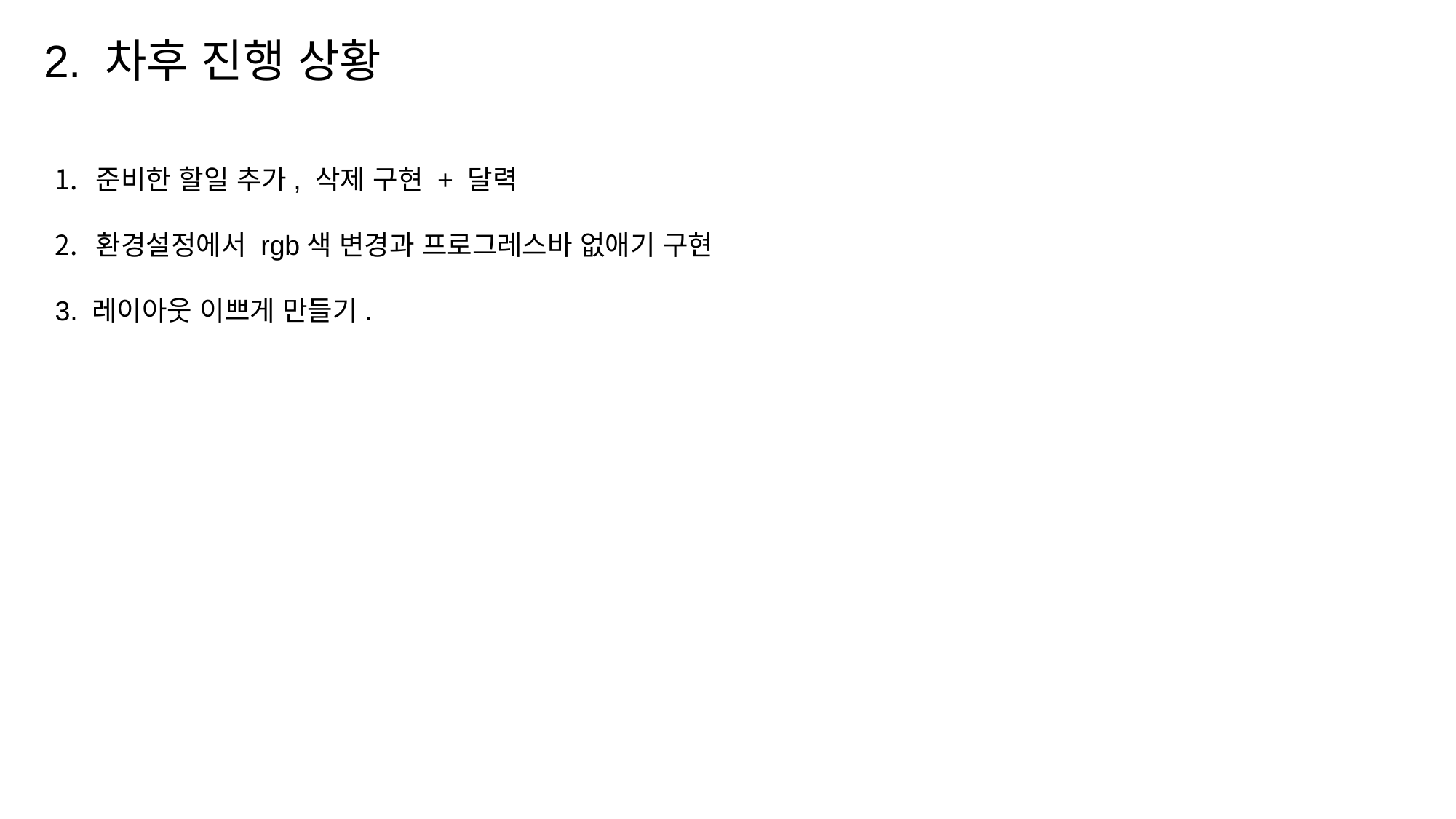

2. 차후 진행 상황
준비한 할일 추가, 삭제 구현 + 달력

환경설정에서 rgb색 변경과 프로그레스바 없애기 구현

3. 레이아웃 이쁘게 만들기.